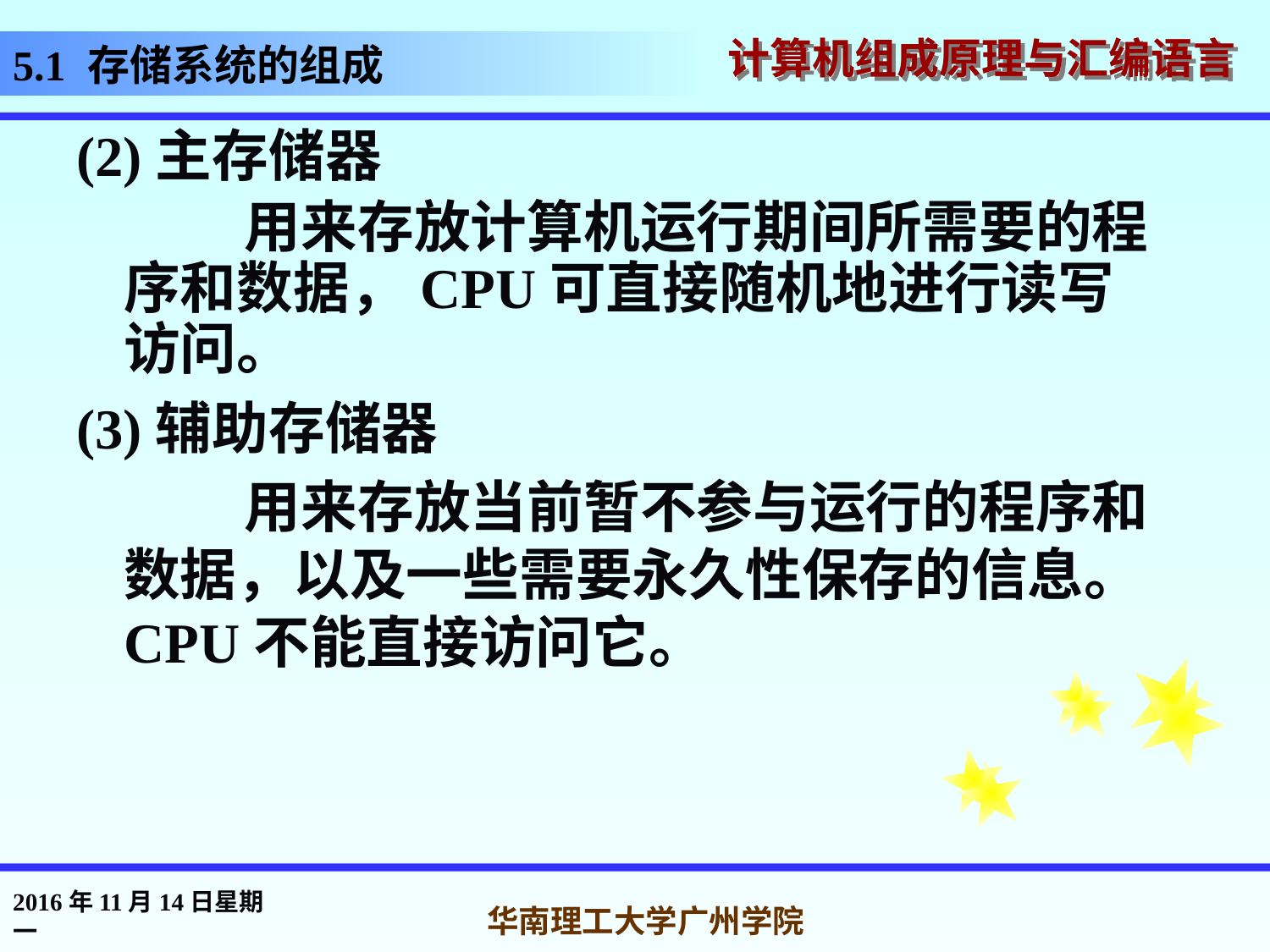

# 5.1 存储系统的组成
(2)主存储器
            用来存放计算机运行期间所需要的程序和数据，CPU可直接随机地进行读写访问。
(3)辅助存储器
            用来存放当前暂不参与运行的程序和数据，以及一些需要永久性保存的信息。CPU不能直接访问它。
2016年11月14日星期一
华南理工大学广州学院